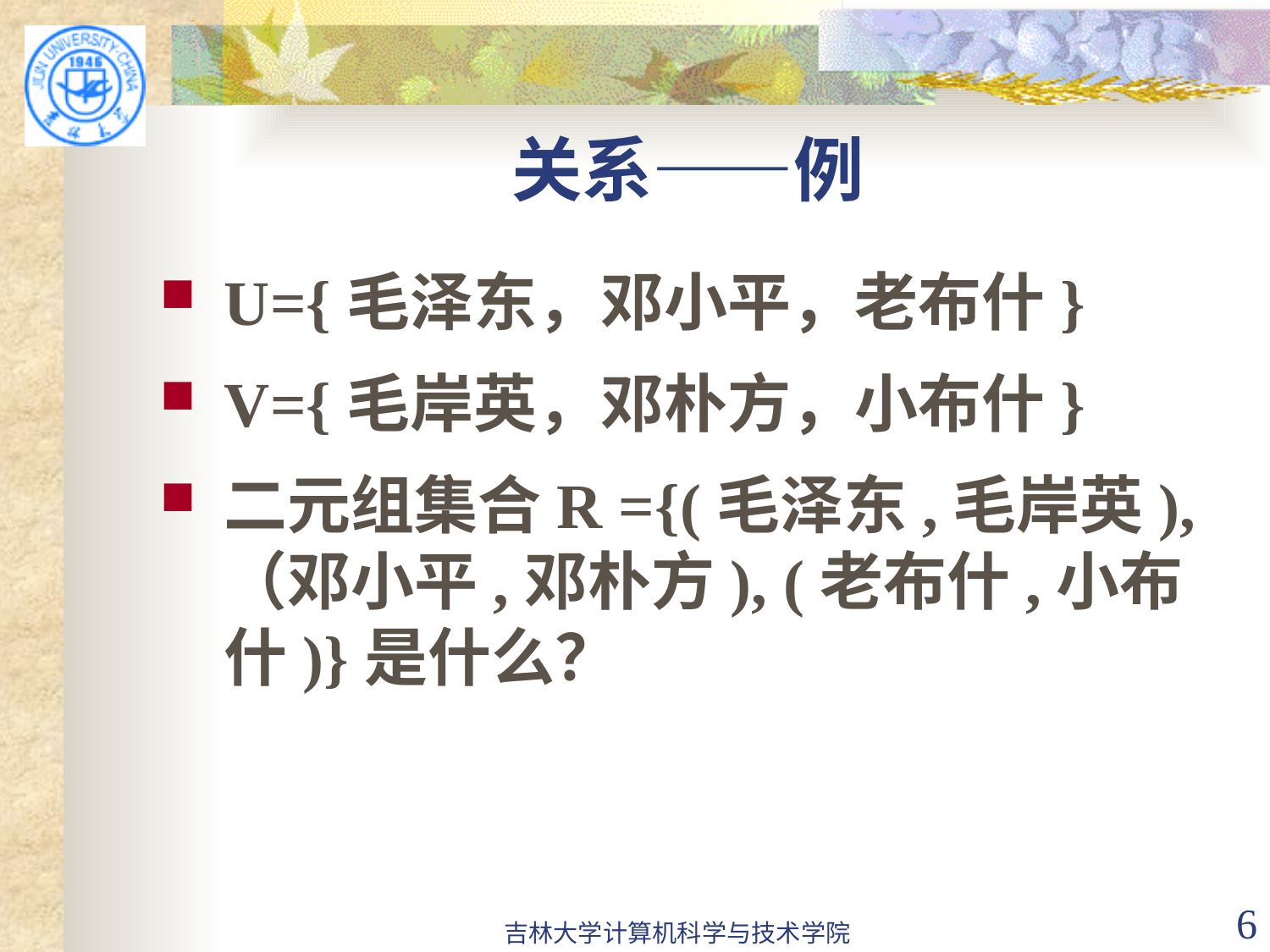

# 关系——例
U={毛泽东，邓小平，老布什}
V={毛岸英，邓朴方，小布什}
二元组集合R ={(毛泽东,毛岸英), （邓小平,邓朴方), (老布什,小布什)}是什么？
吉林大学计算机科学与技术学院
6